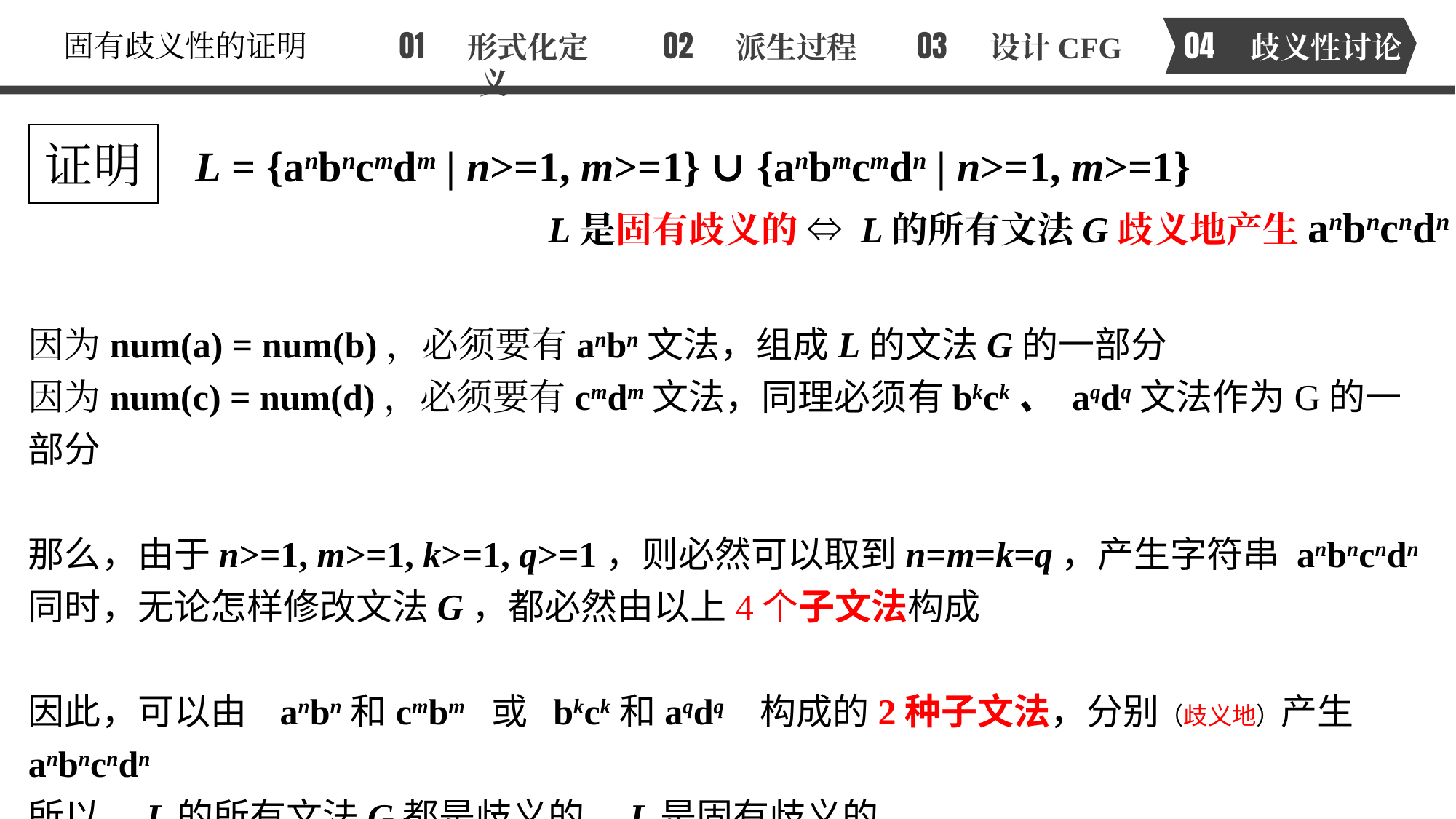

固有歧义性的证明
01     形式化定义
02     派生过程
03     设计CFG
04    歧义性讨论

证明
L = {anbncmdm | n>=1, m>=1} ∪ {anbmcmdn | n>=1, m>=1}
L是固有歧义的 ⇔ L的所有文法G歧义地产生anbncndn
因为num(a) = num(b)，必须要有anbn文法，组成L的文法G的一部分
因为num(c) = num(d)，必须要有cmdm文法，同理必须有bkck、 aqdq文法作为G的一部分

那么，由于n>=1, m>=1, k>=1, q>=1，则必然可以取到n=m=k=q，产生字符串 anbncndn
同时，无论怎样修改文法G，都必然由以上4个子文法构成

因此，可以由   anbn和cmbm  或  bkck和aqdq   构成的2种子文法，分别（歧义地）产生 anbncndn
所以，L的所有文法G都是歧义的，L是固有歧义的。